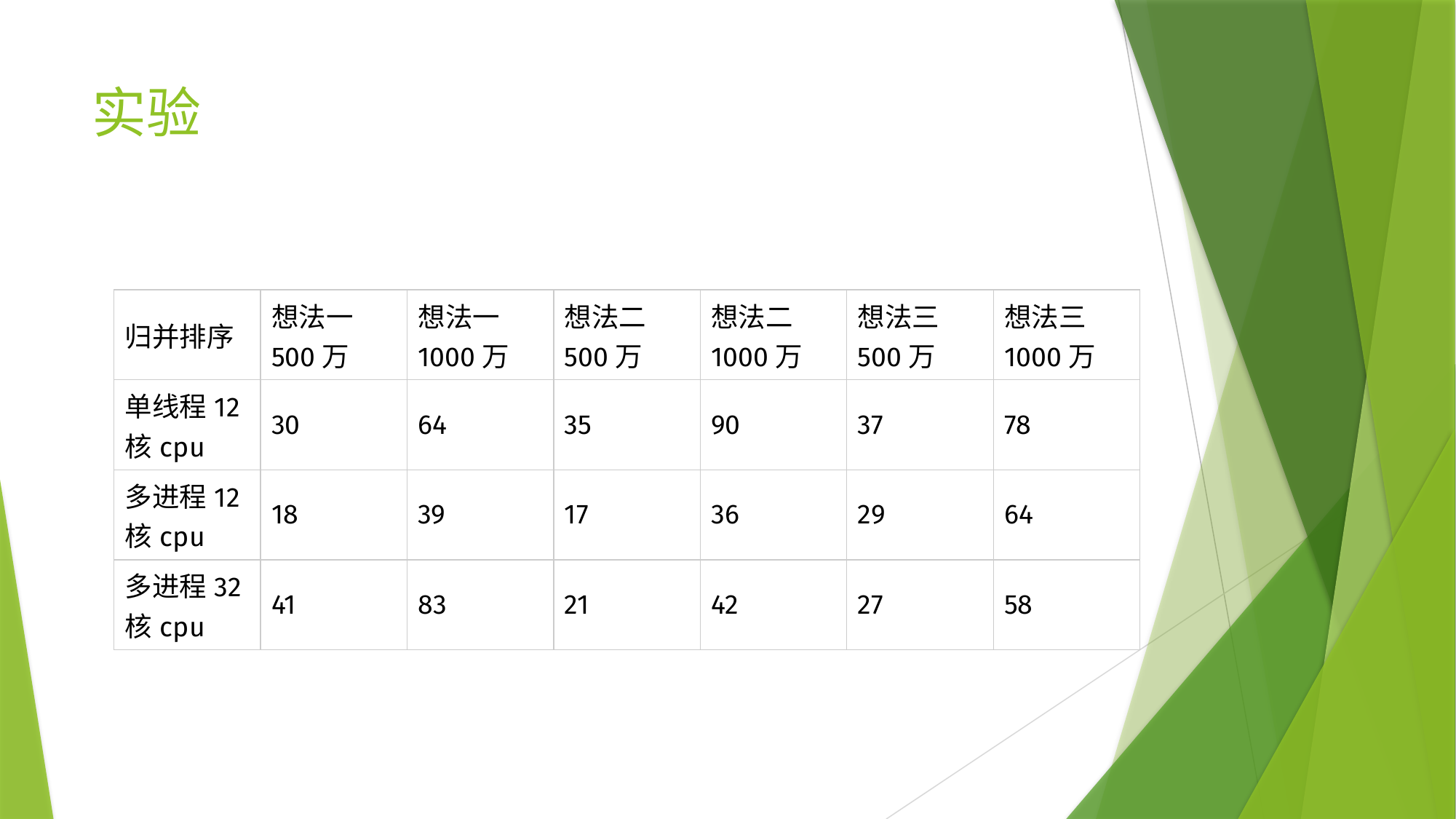

# 实验
| 归并排序 | 想法一500万 | 想法一1000万 | 想法二500万 | 想法二1000万 | 想法三500万 | 想法三1000万 |
| --- | --- | --- | --- | --- | --- | --- |
| 单线程12核cpu | 30 | 64 | 35 | 90 | 37 | 78 |
| 多进程12核cpu | 18 | 39 | 17 | 36 | 29 | 64 |
| 多进程32核cpu | 41 | 83 | 21 | 42 | 27 | 58 |